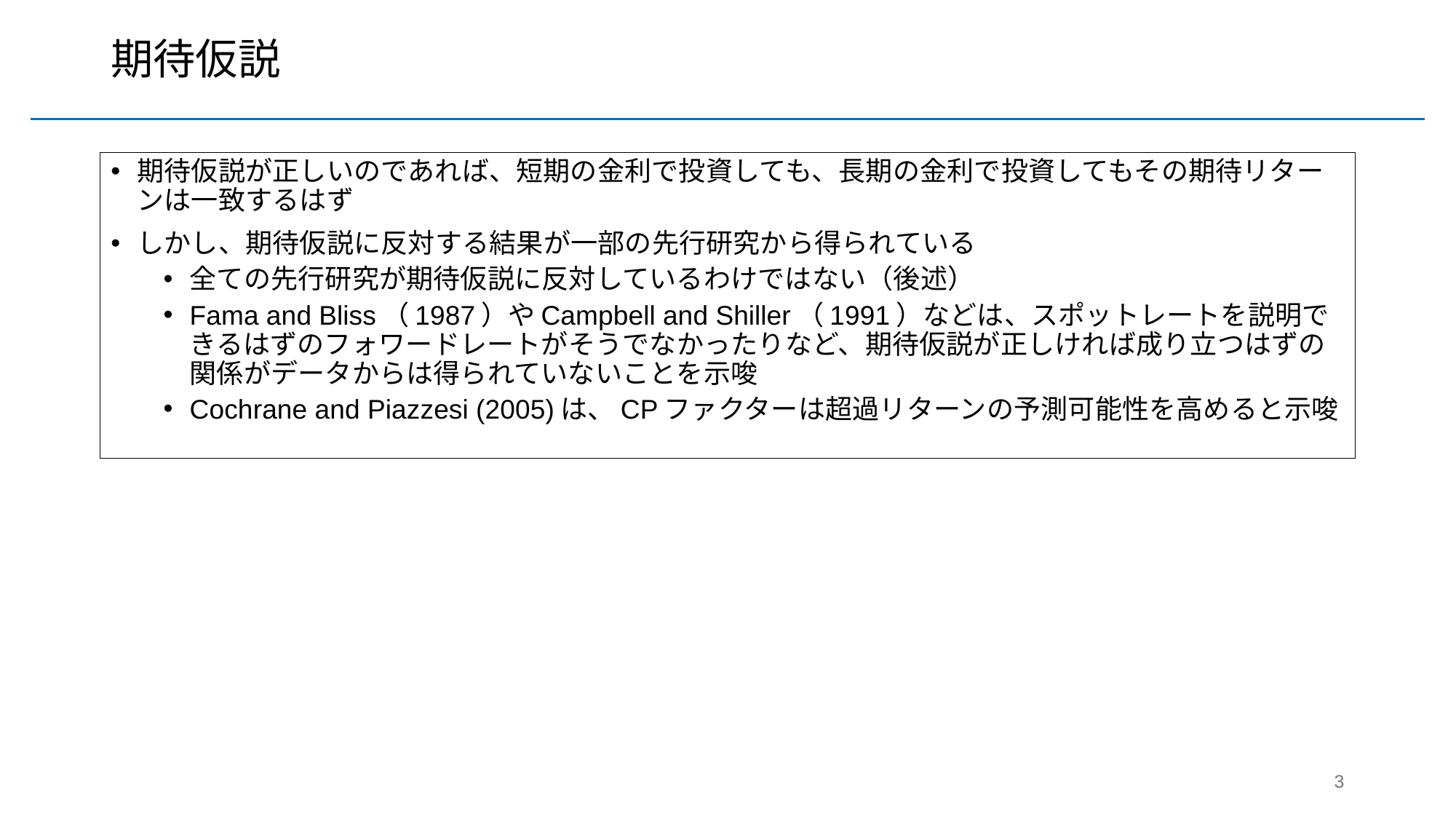

# 期待仮説
期待仮説が正しいのであれば、短期の金利で投資しても、長期の金利で投資してもその期待リターンは一致するはず
しかし、期待仮説に反対する結果が一部の先行研究から得られている
全ての先行研究が期待仮説に反対しているわけではない（後述）
Fama and Bliss（1987）やCampbell and Shiller（1991）などは、スポットレートを説明できるはずのフォワードレートがそうでなかったりなど、期待仮説が正しければ成り立つはずの関係がデータからは得られていないことを示唆
Cochrane and Piazzesi (2005)は、CPファクターは超過リターンの予測可能性を高めると示唆

3